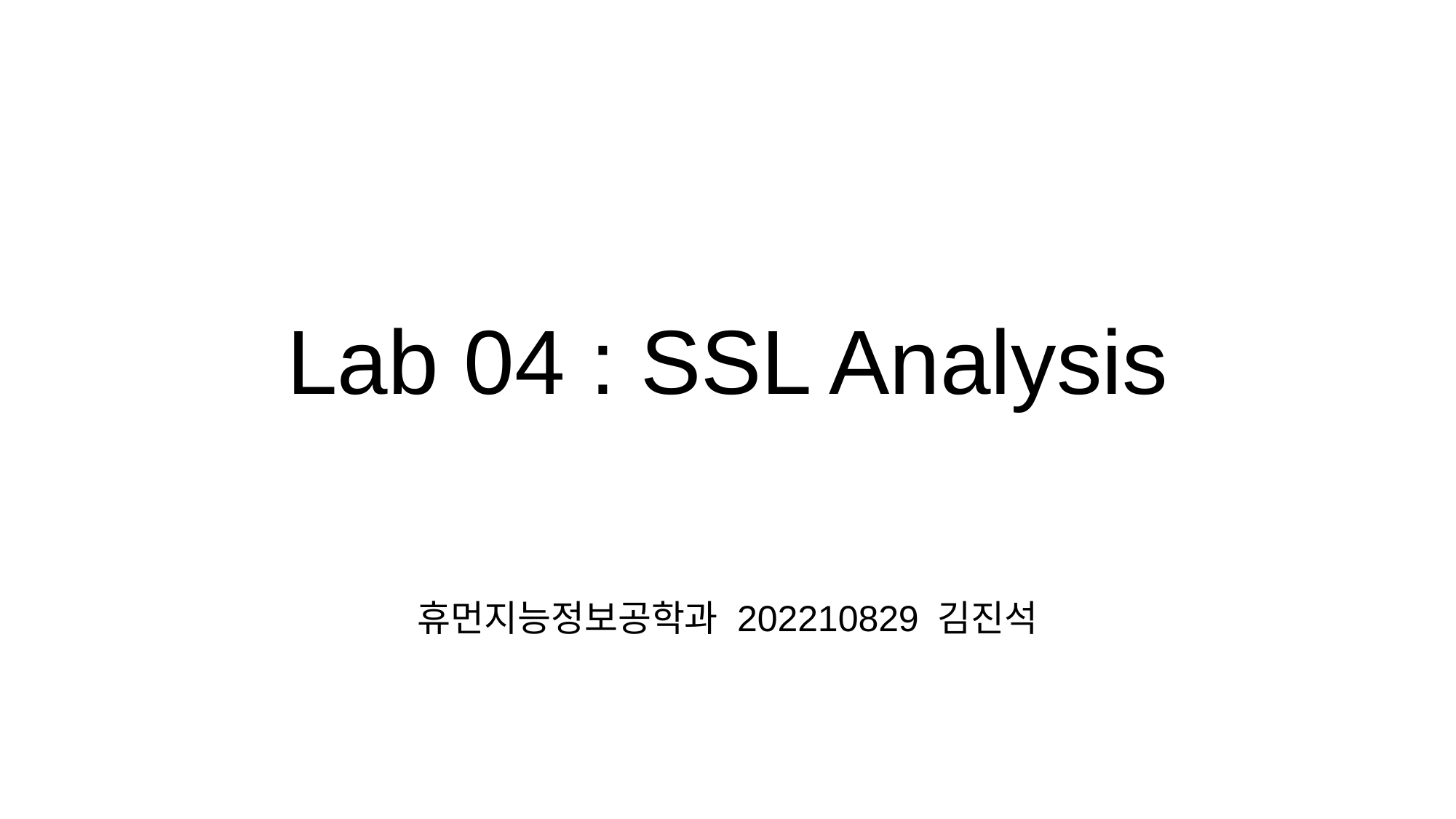

# Lab 04 : SSL Analysis
휴먼지능정보공학과 202210829 김진석